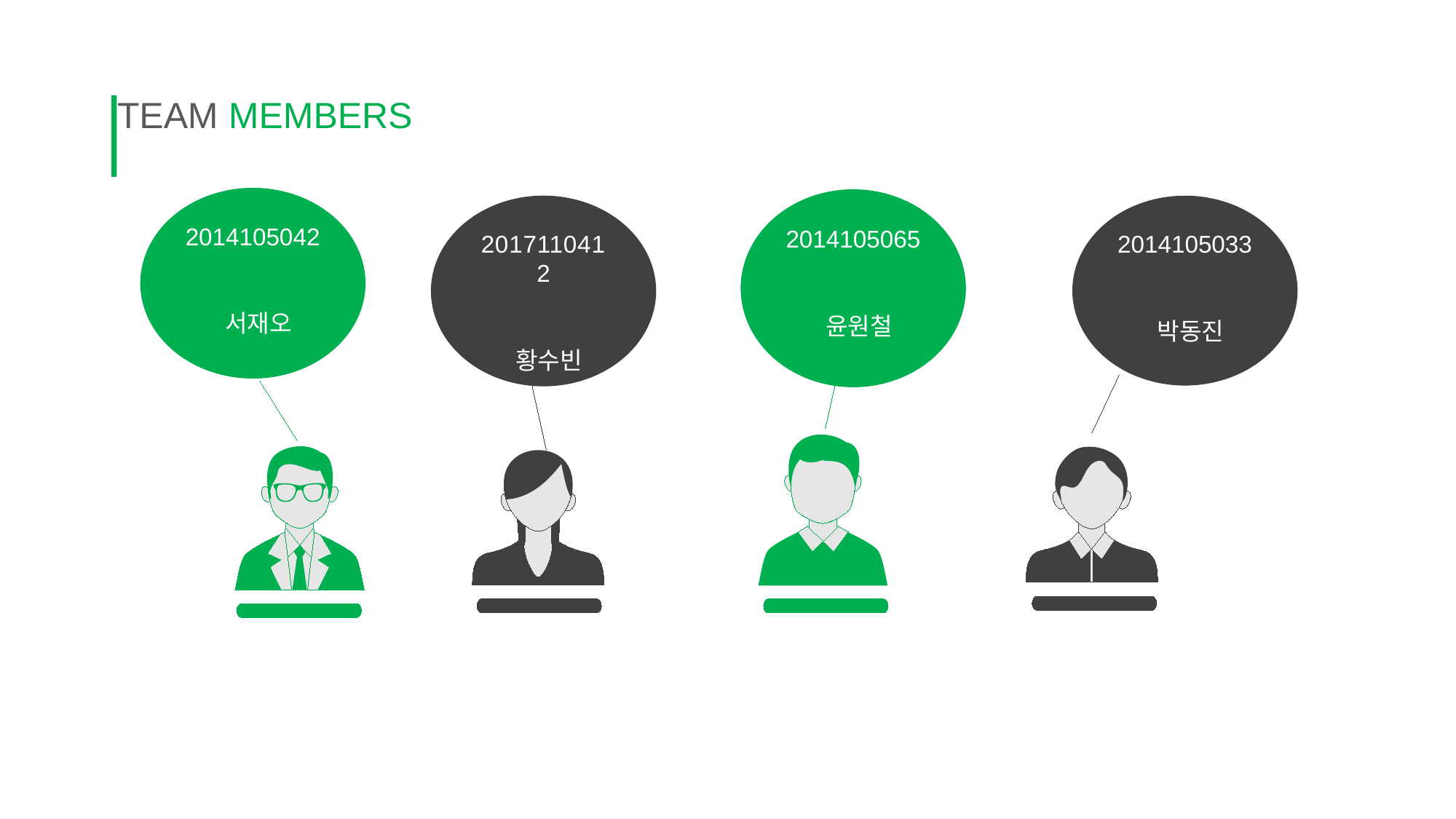

TEAM MEMBERS

2014105042

 서재오
2014105065

 윤원철
2017110412

 황수빈
2014105033

 박동진